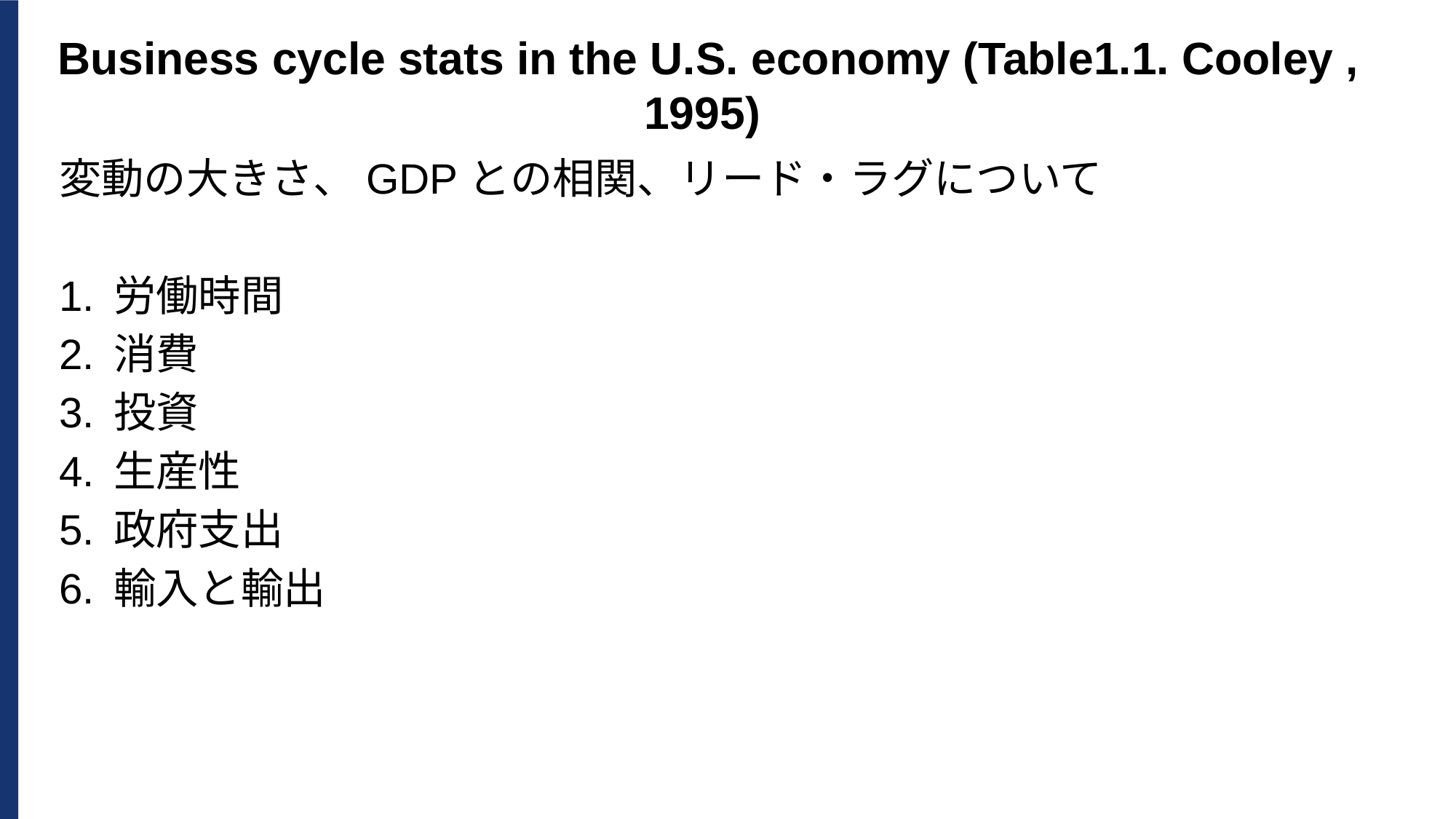

Business cycle stats in the U.S. economy (Table1.1. Cooley , 1995)
変動の大きさ、GDPとの相関、リード・ラグについて

労働時間
消費
投資
生産性
政府支出
輸入と輸出